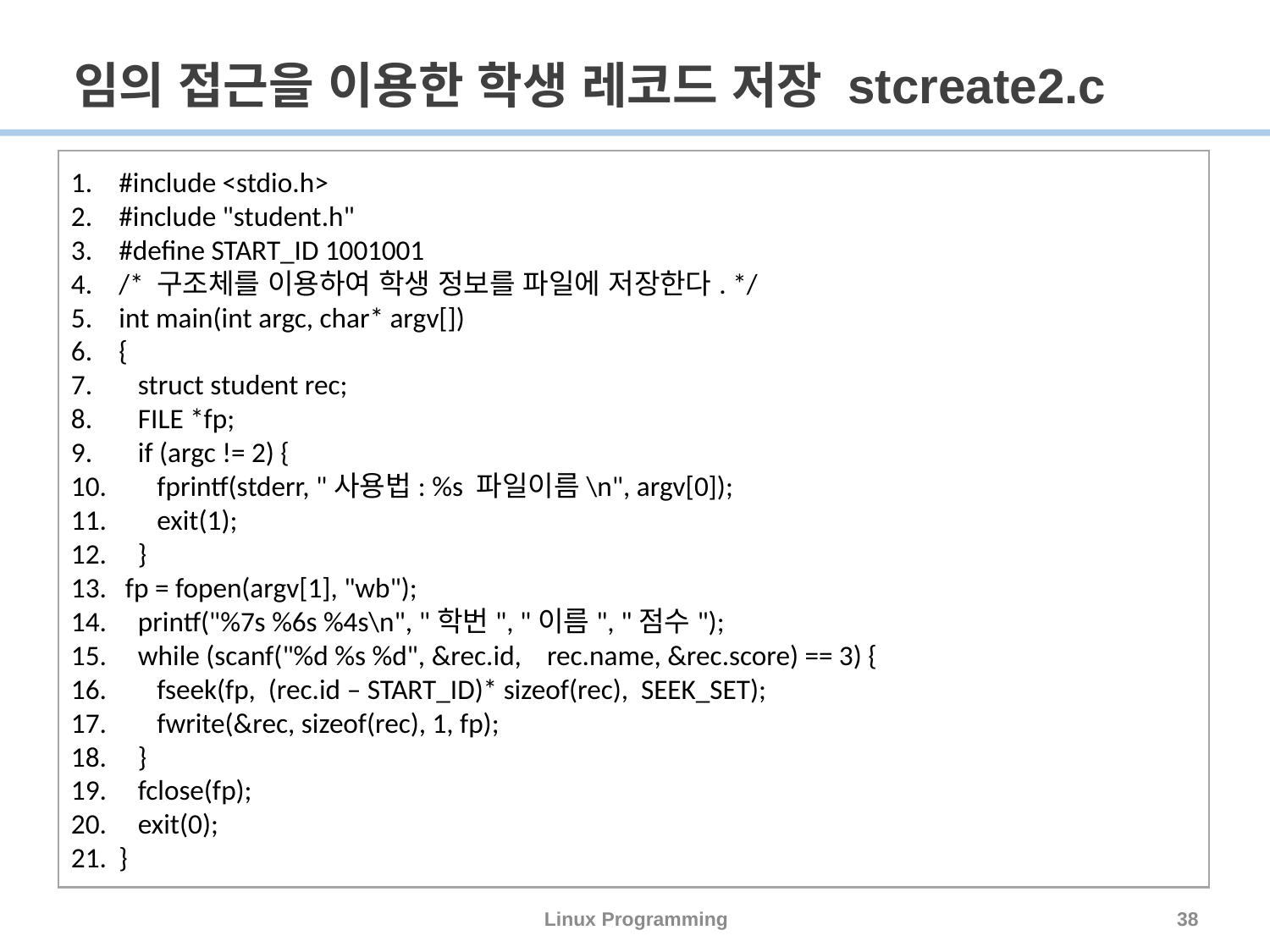

# 임의 접근을 이용한 학생 레코드 저장 stcreate2.c
#include <stdio.h>
#include "student.h"
#define START_ID 1001001
/* 구조체를 이용하여 학생 정보를 파일에 저장한다. */
int main(int argc, char* argv[])
{
   struct student rec;
   FILE *fp;
   if (argc != 2) {
      fprintf(stderr, "사용법: %s 파일이름\n", argv[0]);
      exit(1);
   }
 fp = fopen(argv[1], "wb");
   printf("%7s %6s %4s\n", "학번", "이름", "점수");
   while (scanf("%d %s %d", &rec.id,    rec.name, &rec.score) == 3) {
      fseek(fp,  (rec.id – START_ID)* sizeof(rec),  SEEK_SET);
      fwrite(&rec, sizeof(rec), 1, fp);
   }
   fclose(fp);
   exit(0);
}
Linux Programming
38